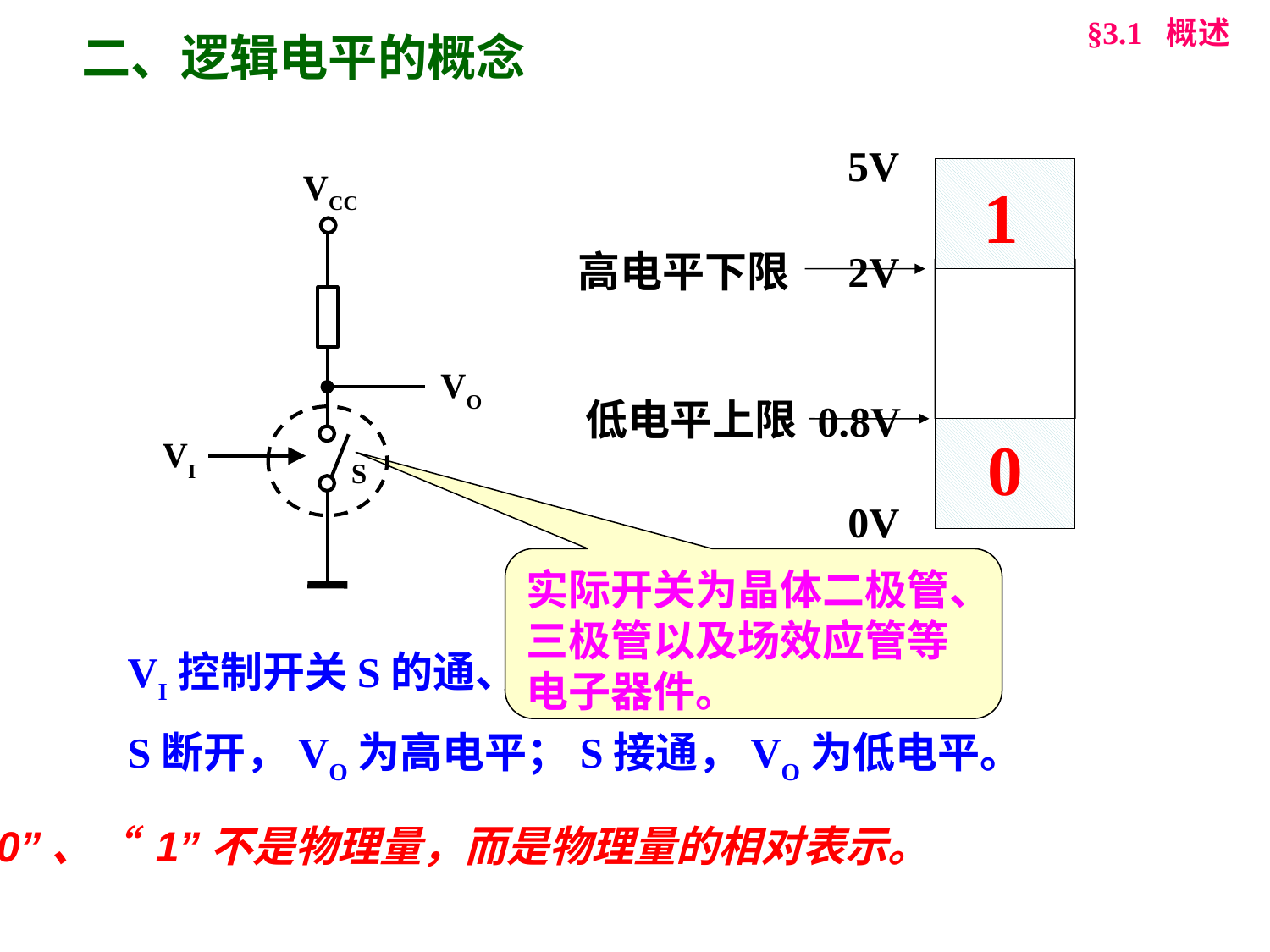

§3.1  概述
二、逻辑电平的概念
5V
VCC

VO

VI

S

1

0
高电平下限

2V
低电平上限

0.8V
0V
实际开关为晶体二极管、三极管以及场效应管等电子器件。
VI控制开关S的通、断情况。
S断开，VO为高电平；S接通，VO为低电平。
逻辑电平“0”、“ 1”不是物理量，而是物理量的相对表示。